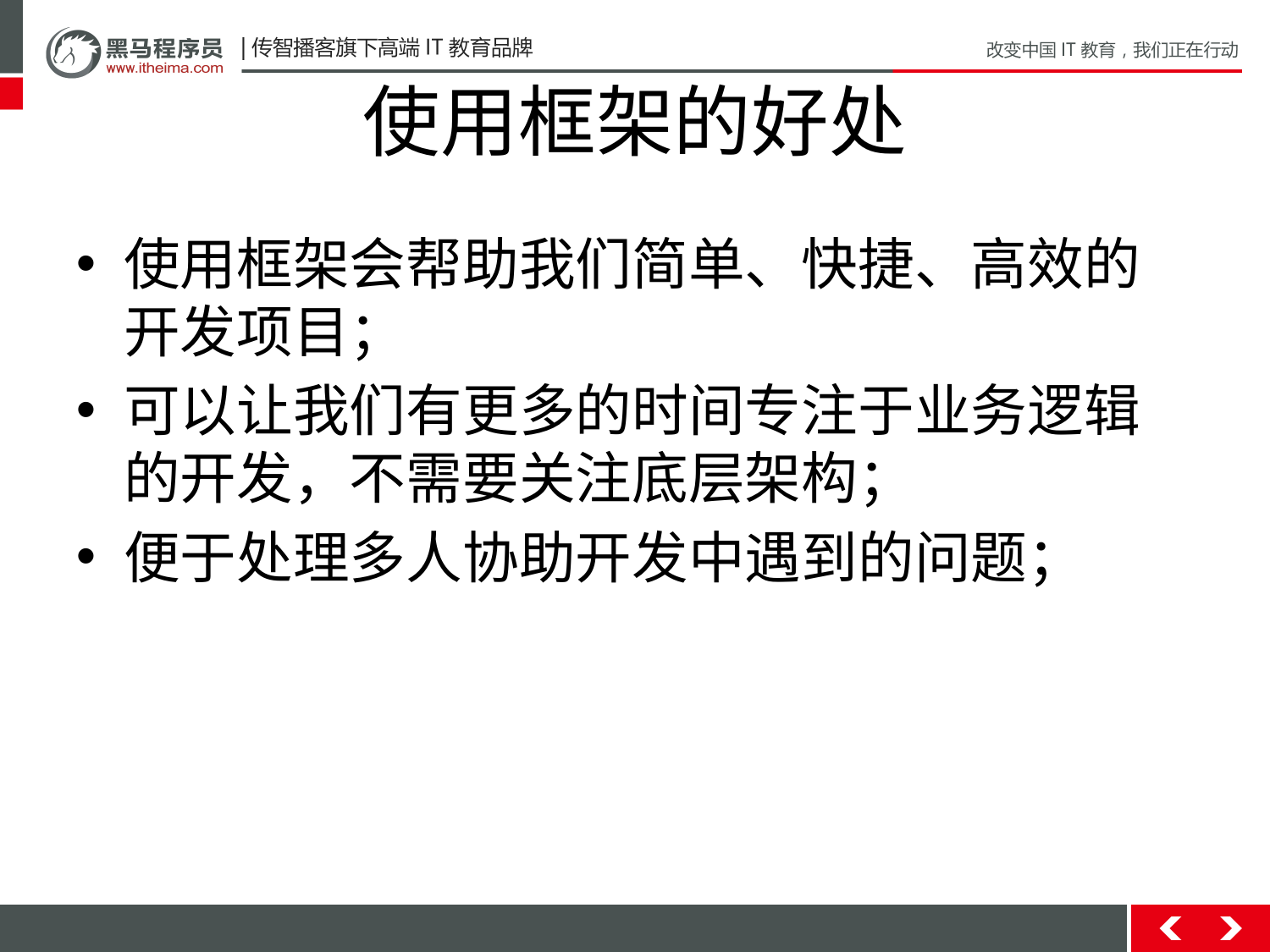

# 使用框架的好处
使用框架会帮助我们简单、快捷、高效的开发项目；
可以让我们有更多的时间专注于业务逻辑的开发，不需要关注底层架构；
便于处理多人协助开发中遇到的问题；